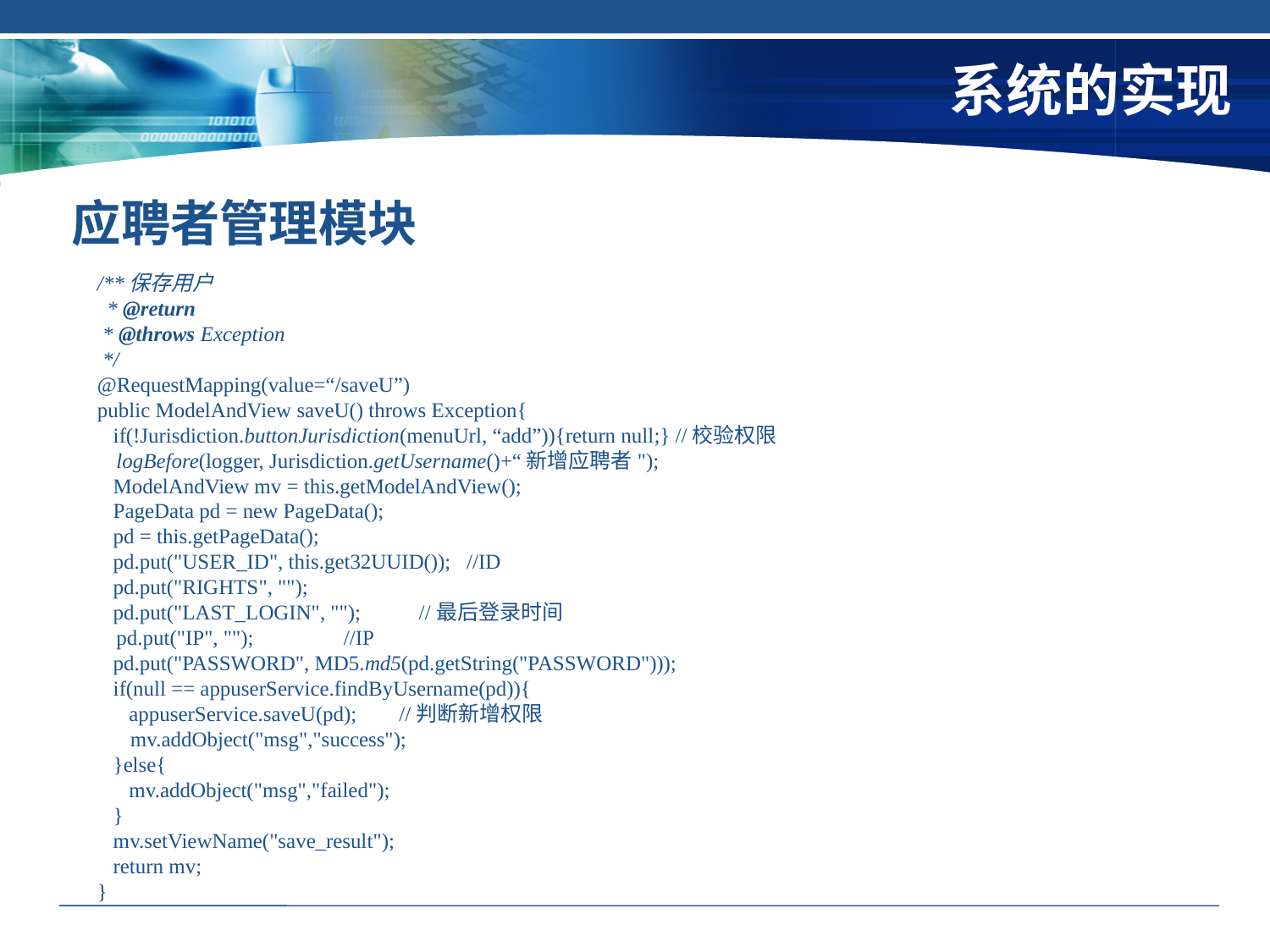

# 系统的实现
应聘者管理模块

/**保存用户
 * @return
 * @throws Exception
 */
@RequestMapping(value=“/saveU”)
public ModelAndView saveU() throws Exception{
   if(!Jurisdiction.buttonJurisdiction(menuUrl, “add”)){return null;} //校验权限
   logBefore(logger, Jurisdiction.getUsername()+“新增应聘者");
   ModelAndView mv = this.getModelAndView();
   PageData pd = new PageData();
   pd = this.getPageData();
   pd.put("USER_ID", this.get32UUID());   //ID
   pd.put("RIGHTS", "");
   pd.put("LAST_LOGIN", "");           //最后登录时间
   pd.put("IP", "");                 //IP
   pd.put("PASSWORD", MD5.md5(pd.getString("PASSWORD")));
   if(null == appuserService.findByUsername(pd)){
      appuserService.saveU(pd);        //判断新增权限
      mv.addObject("msg","success");
   }else{
      mv.addObject("msg","failed");
   }
   mv.setViewName("save_result");
   return mv;
}